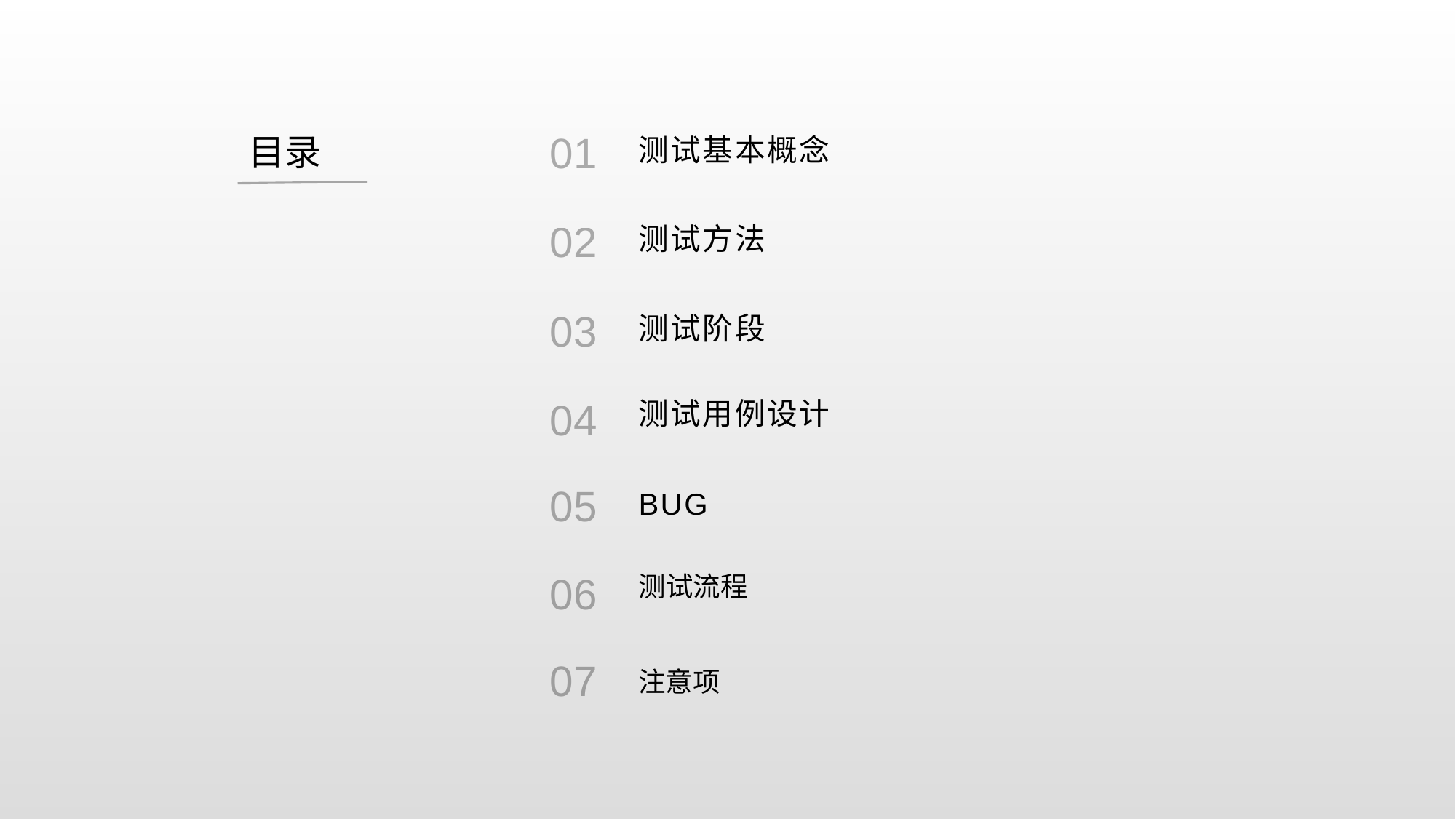

01
目录
测试基本概念
02
测试方法
03
测试阶段
04
测试用例设计
05
BUG
06
测试流程
07
注意项